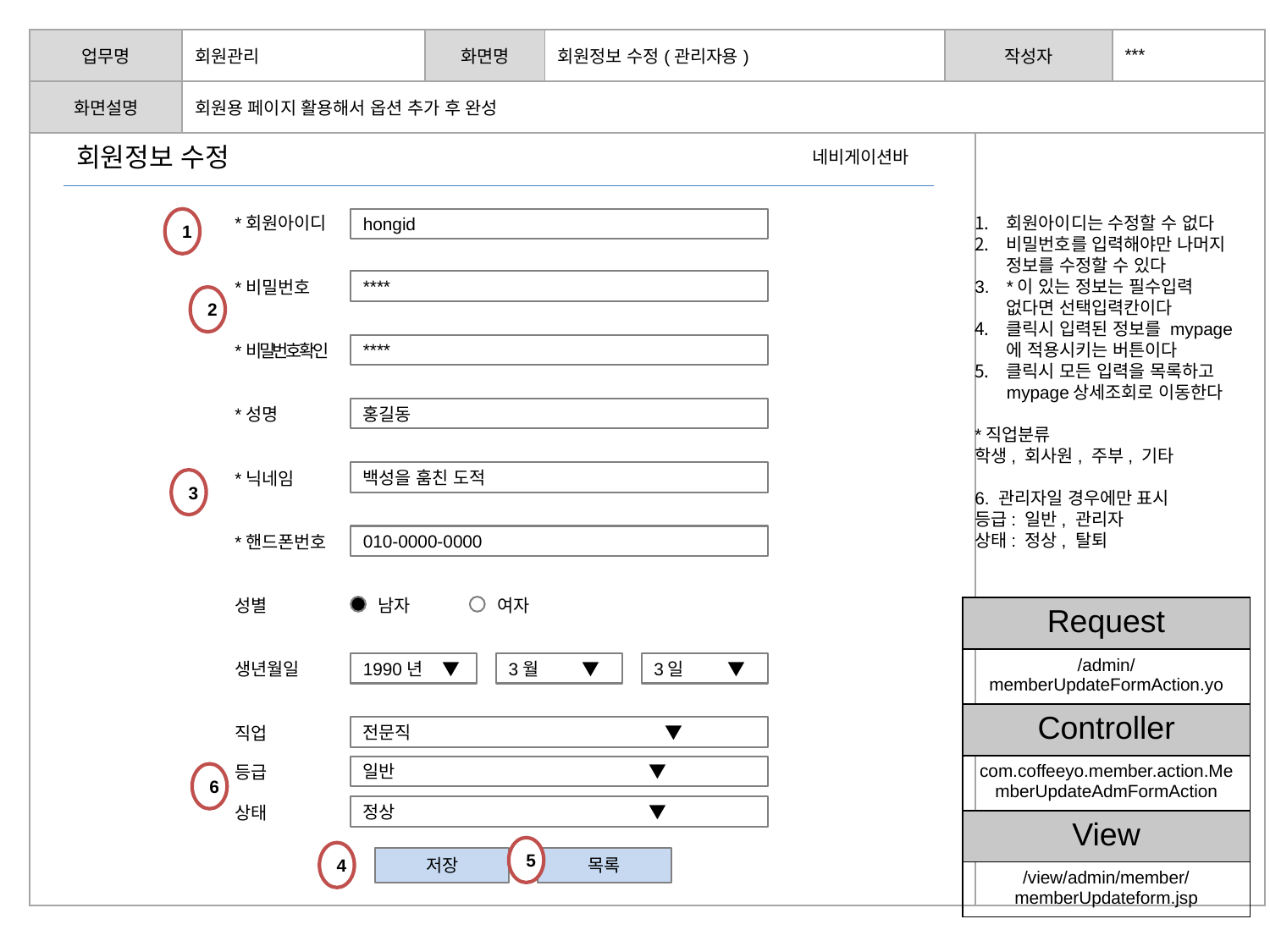

| 업무명 | 회원관리 | 화면명 | 회원정보 수정(관리자용) | 작성자 |  | \*\*\* |
| --- | --- | --- | --- | --- | --- | --- |
| 화면설명 | 회원용 페이지 활용해서 옵션 추가 후 완성 |  |  |  |  |  |
|  |  |  |  |  |  |  |
회원정보 수정
네비게이션바
1
회원아이디는 수정할 수 없다
비밀번호를 입력해야만 나머지 정보를 수정할 수 있다
*이 있는 정보는 필수입력 없다면 선택입력칸이다
클릭시 입력된 정보를 mypage에 적용시키는 버튼이다
클릭시 모든 입력을 목록하고 mypage상세조회로 이동한다

*직업분류
학생, 회사원, 주부, 기타

6. 관리자일 경우에만 표시
등급: 일반, 관리자
상태: 정상, 탈퇴

*회원아이디
hongid
1
*비밀번호
****
2
*비밀번호확인
****
6
*성명
홍길동
7
*닉네임
백성을 훔친 도적
3
*핸드폰번호
010-0000-0000
성별
남자

여자

| Request |
| --- |
| /admin/memberUpdateFormAction.yo |
| Controller |
| com.coffeeyo.member.action.MemberUpdateAdmFormAction |
| View |
| /view/admin/member/memberUpdateform.jsp |
생년월일
1990년    ▼
3월         ▼
3일         ▼
직업
전문직                                                    ▼
등급
일반                                                    ▼
6
상태
정상                                                    ▼
5
4
저장
목록